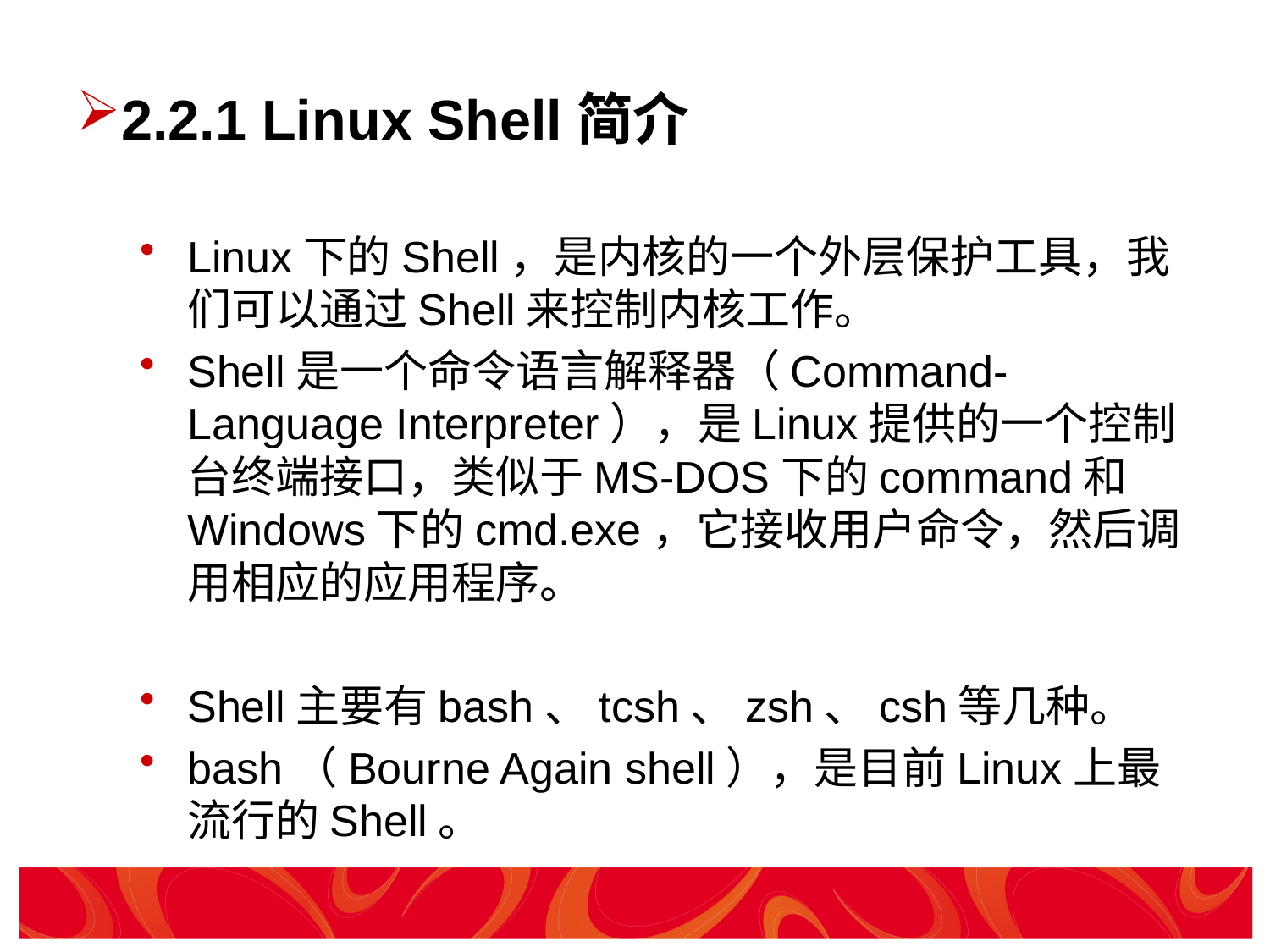

# 2.2.1 Linux Shell简介
Linux下的Shell，是内核的一个外层保护工具，我们可以通过Shell来控制内核工作。
Shell是一个命令语言解释器（Command-Language Interpreter），是Linux提供的一个控制台终端接口，类似于MS-DOS下的command和Windows下的cmd.exe，它接收用户命令，然后调用相应的应用程序。

Shell主要有bash、tcsh、zsh、csh等几种。
bash（Bourne Again shell），是目前Linux上最流行的Shell。